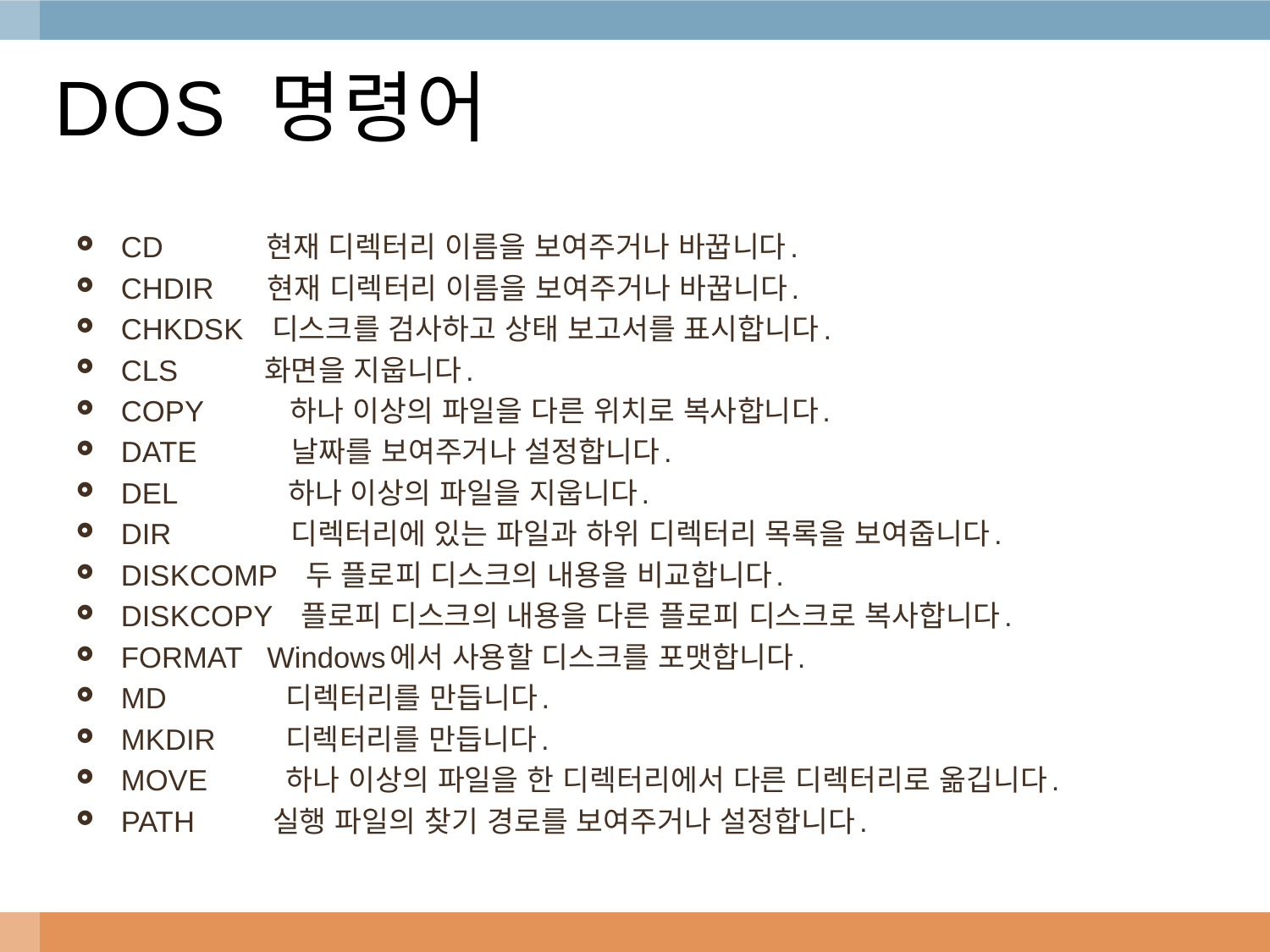

# DOS 명령어
CD            현재 디렉터리 이름을 보여주거나 바꿉니다.
CHDIR      현재 디렉터리 이름을 보여주거나 바꿉니다.
CHKDSK   디스크를 검사하고 상태 보고서를 표시합니다.
CLS          화면을 지웁니다.
COPY          하나 이상의 파일을 다른 위치로 복사합니다.
DATE           날짜를 보여주거나 설정합니다.
DEL             하나 이상의 파일을 지웁니다.
DIR              디렉터리에 있는 파일과 하위 디렉터리 목록을 보여줍니다.
DISKCOMP   두 플로피 디스크의 내용을 비교합니다.
DISKCOPY   플로피 디스크의 내용을 다른 플로피 디스크로 복사합니다.
FORMAT   Windows에서 사용할 디스크를 포맷합니다.
MD              디렉터리를 만듭니다.
MKDIR        디렉터리를 만듭니다.
MOVE         하나 이상의 파일을 한 디렉터리에서 다른 디렉터리로 옮깁니다.
PATH         실행 파일의 찾기 경로를 보여주거나 설정합니다.